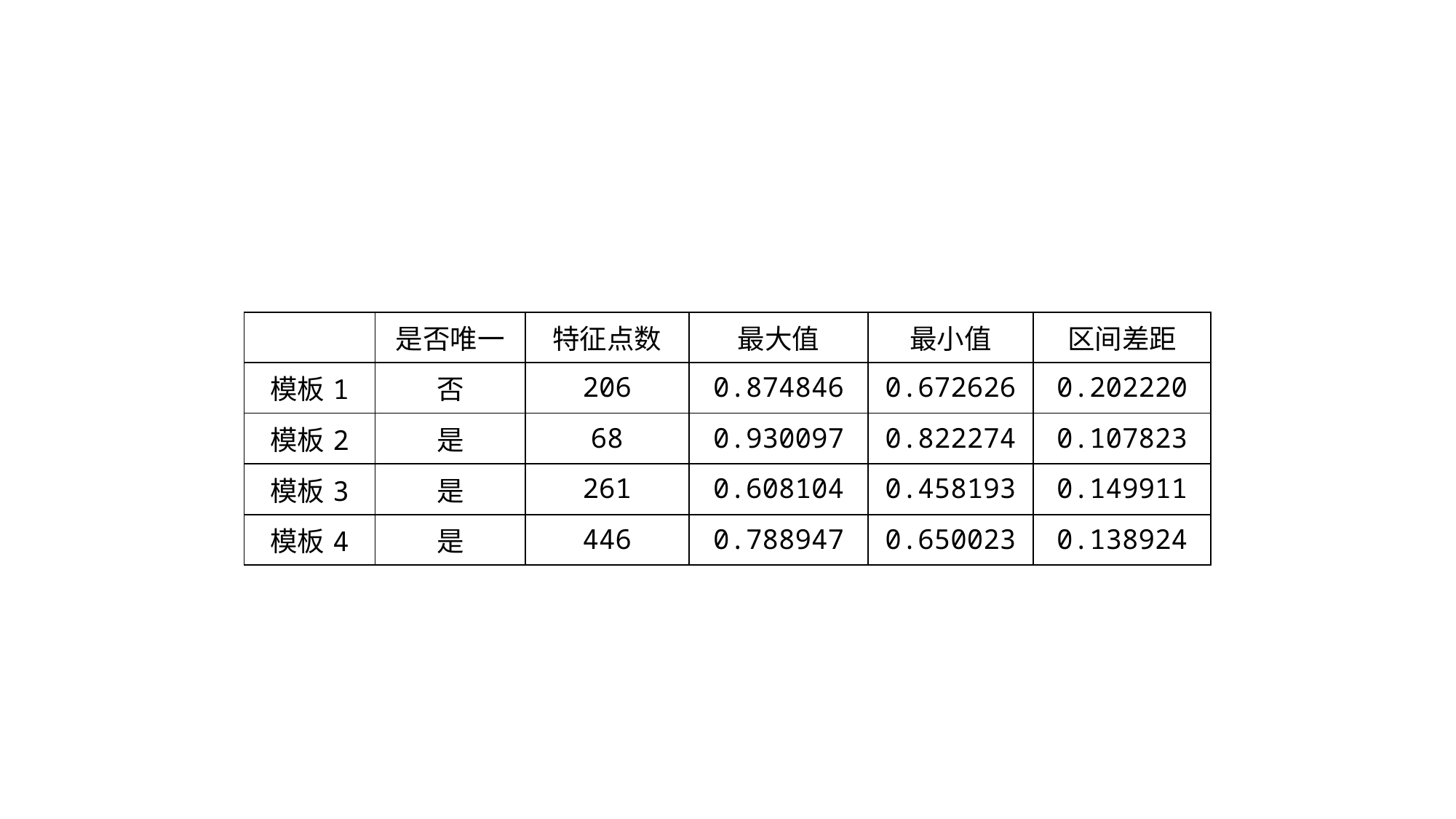

|  | 是否唯一 | 特征点数 | 最大值 | 最小值 | 区间差距 |
| --- | --- | --- | --- | --- | --- |
| 模板1 | 否 | 206 | 0.874846 | 0.672626 | 0.202220 |
| 模板2 | 是 | 68 | 0.930097 | 0.822274 | 0.107823 |
| 模板3 | 是 | 261 | 0.608104 | 0.458193 | 0.149911 |
| 模板4 | 是 | 446 | 0.788947 | 0.650023 | 0.138924 |